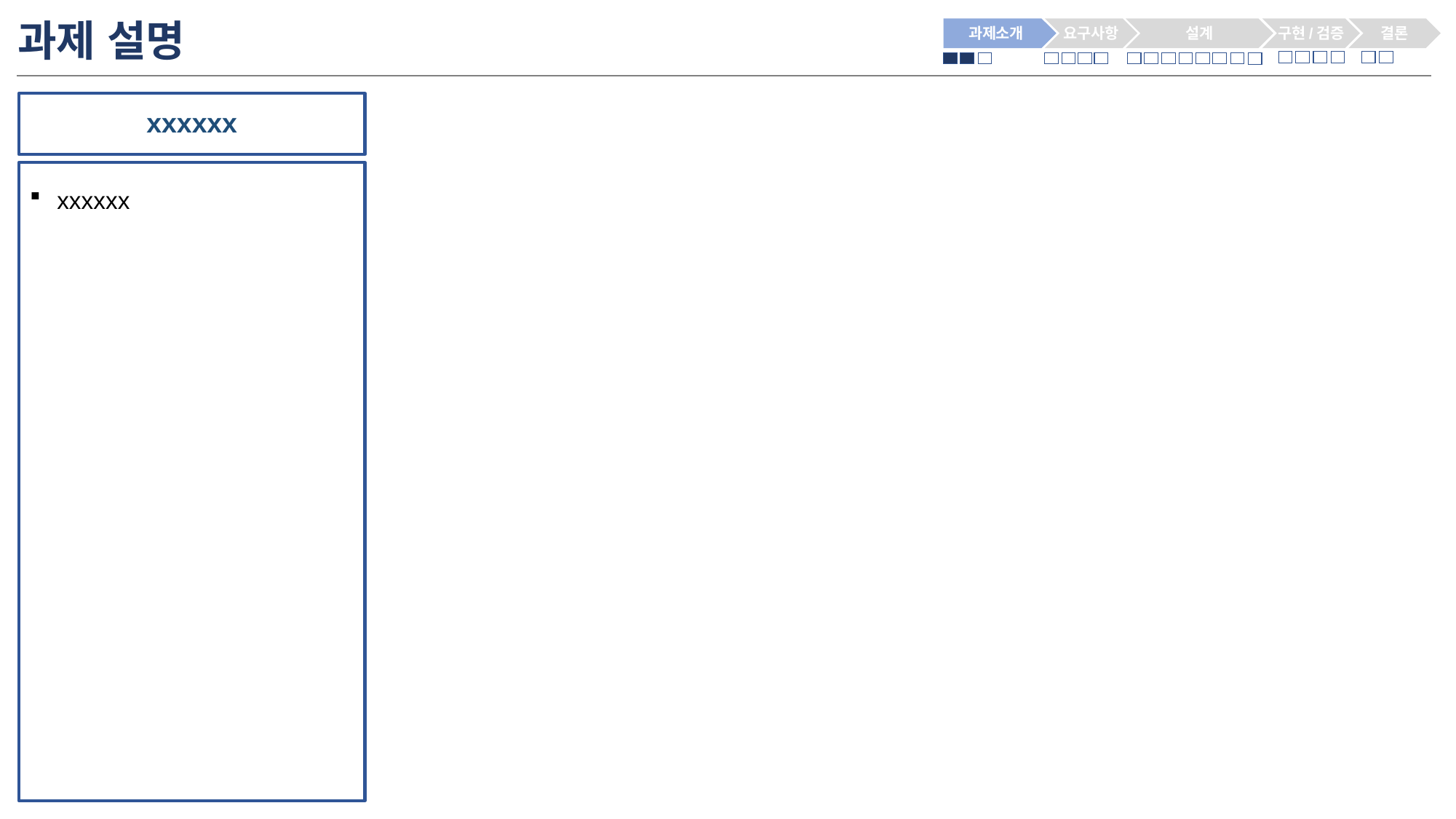

# 과제 설명
과제소개
요구사항
설계
구현/검증
결론

xxxxxx

xxxxxx